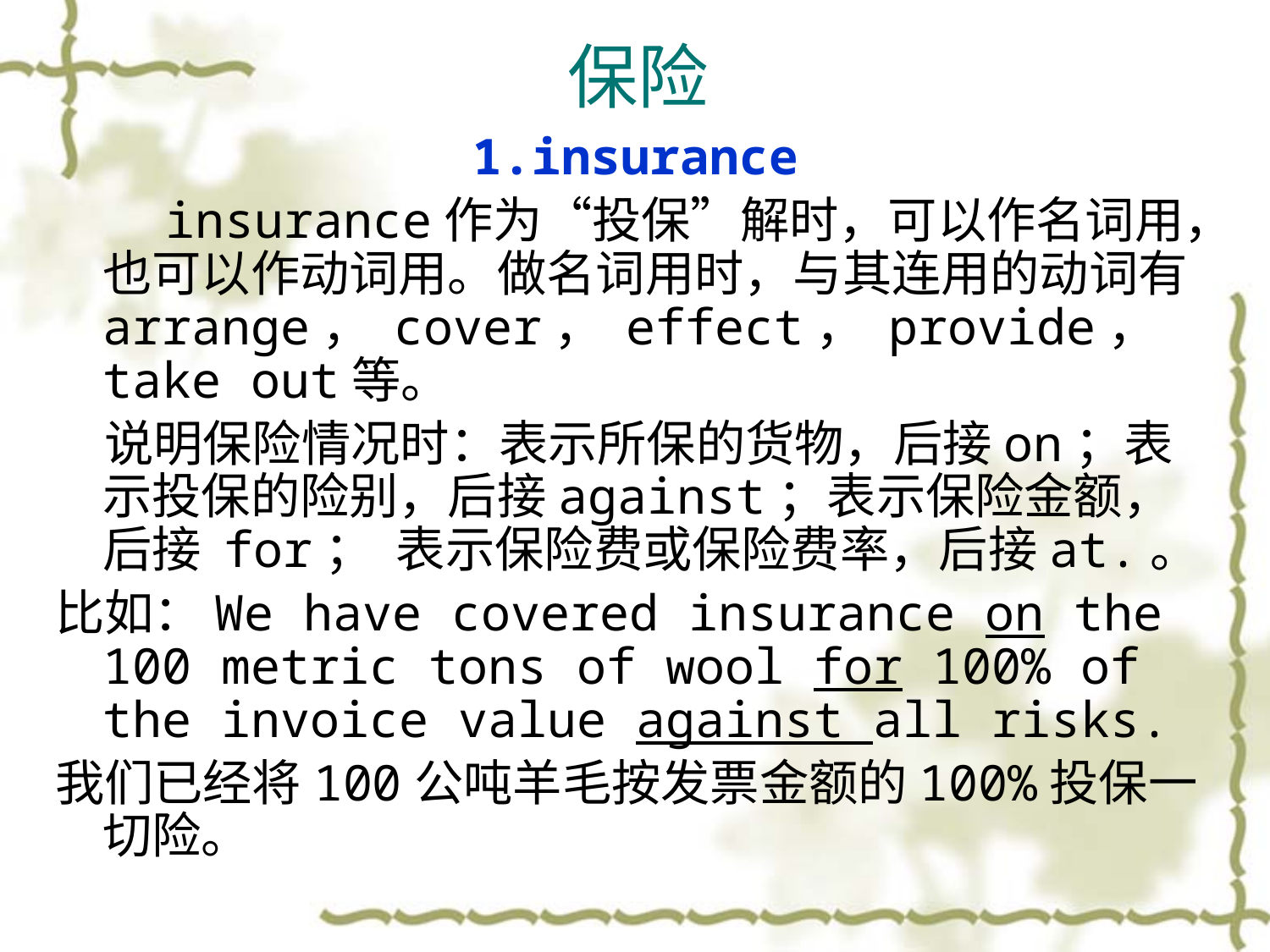

# 保险
1.insurance
　　insurance作为“投保”解时，可以作名词用，也可以作动词用。做名词用时，与其连用的动词有arrange， cover， effect， provide， take out等。
　说明保险情况时：表示所保的货物，后接on；表示投保的险别，后接against；表示保险金额，后接 for；  表示保险费或保险费率，后接at.。
比如：We have covered insurance on the 100 metric tons of wool for 100% of the invoice value against all risks.
我们已经将100公吨羊毛按发票金额的100%投保一切险。